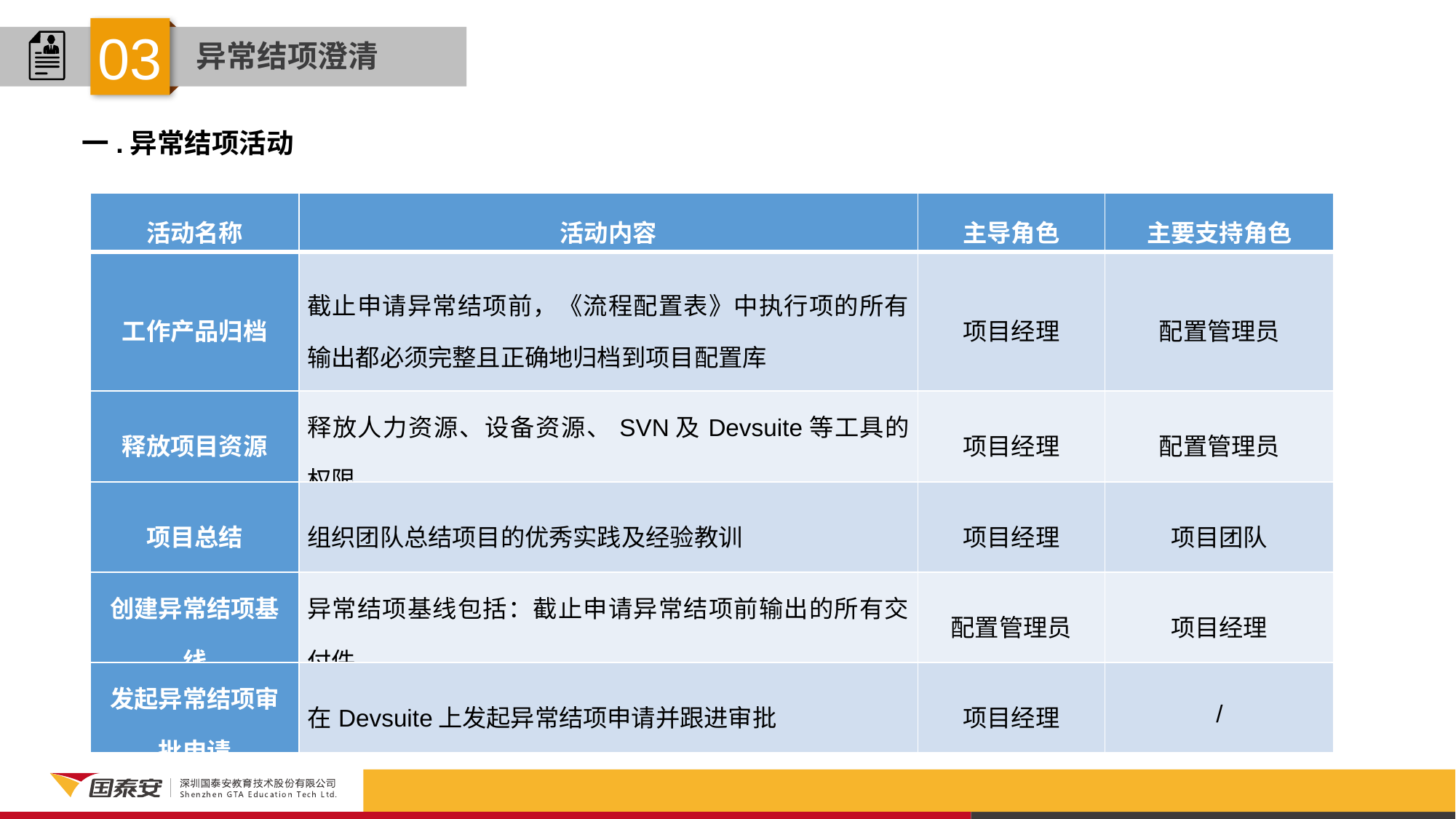

03

异常结项澄清

一.异常结项活动

| 活动名称 | 活动内容 | 主导角色 | 主要支持角色 |
| --- | --- | --- | --- |
| 工作产品归档 | 截止申请异常结项前，《流程配置表》中执行项的所有输出都必须完整且正确地归档到项目配置库 | 项目经理 | 配置管理员 |
| 释放项目资源 | 释放人力资源、设备资源、SVN及Devsuite等工具的权限 | 项目经理 | 配置管理员 |
| 项目总结 | 组织团队总结项目的优秀实践及经验教训 | 项目经理 | 项目团队 |
| 创建异常结项基线 | 异常结项基线包括：截止申请异常结项前输出的所有交付件 | 配置管理员 | 项目经理 |
| 发起异常结项审批申请 | 在Devsuite上发起异常结项申请并跟进审批 | 项目经理 | / |